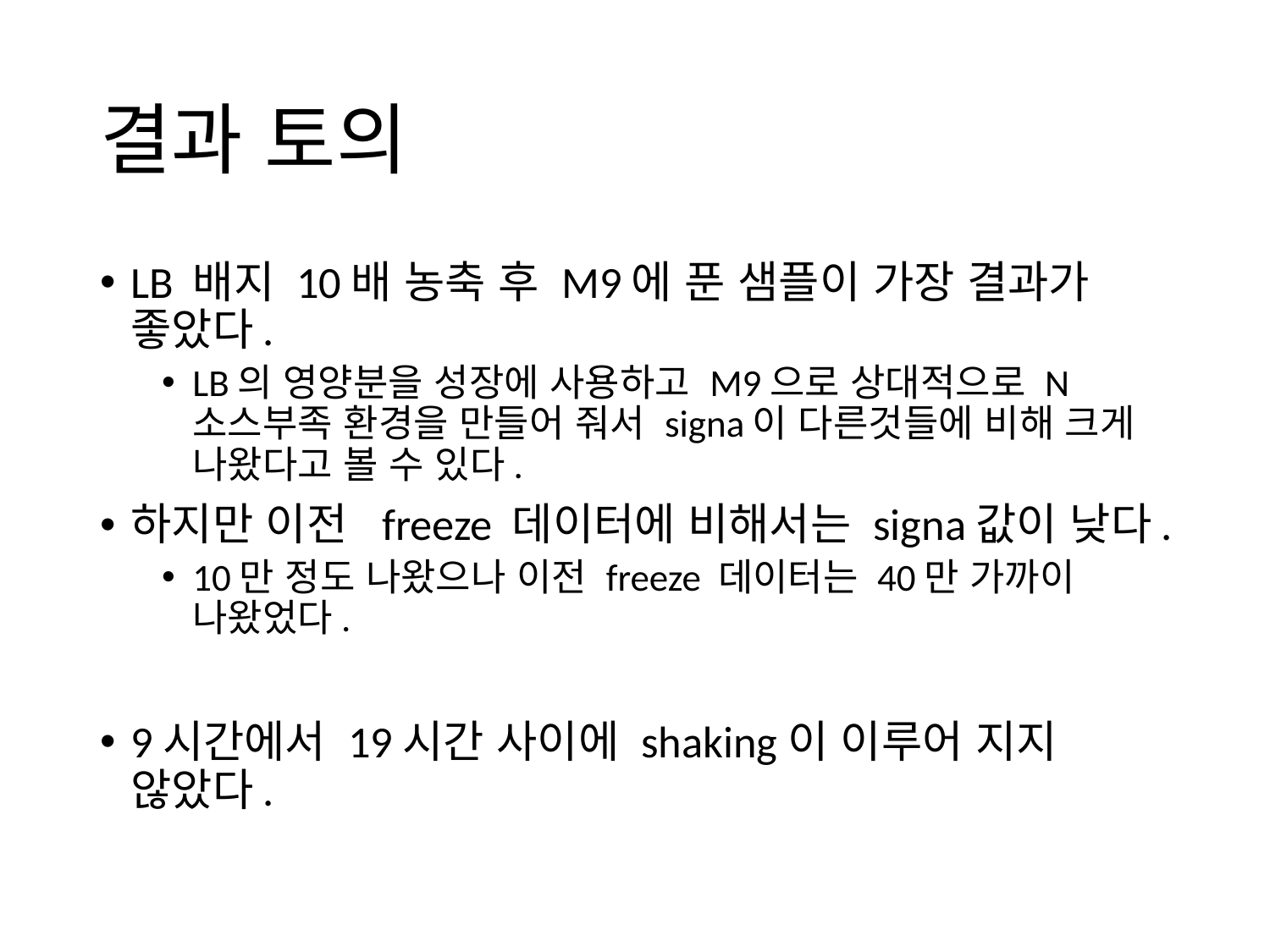

# 결과 토의
LB 배지 10배 농축 후 M9에 푼 샘플이 가장 결과가 좋았다.
LB의 영양분을 성장에 사용하고 M9으로 상대적으로 N 소스부족 환경을 만들어 줘서 signa이 다른것들에 비해 크게 나왔다고 볼 수 있다.
하지만 이전  freeze 데이터에 비해서는 signa값이 낮다.
10만 정도 나왔으나 이전 freeze 데이터는 40만 가까이 나왔었다.

9시간에서 19시간 사이에 shaking이 이루어 지지 않았다.